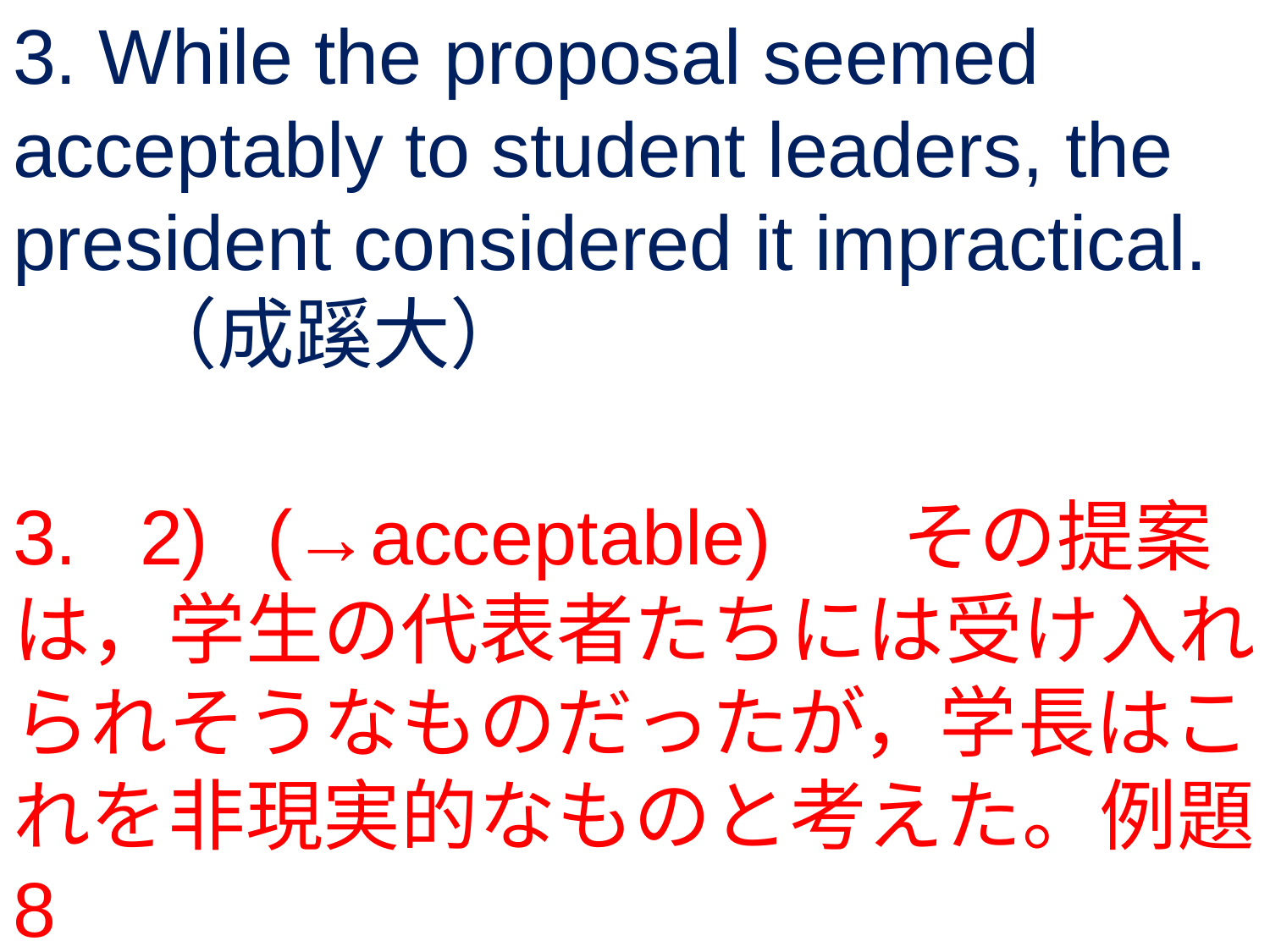

# 3. While the proposal seemed acceptably to student leaders, the president considered it impractical.	（成蹊大）
3.	2) 	(→acceptable)		その提案は，学生の代表者たちには受け入れられそうなものだったが，学長はこれを非現実的なものと考えた。例題8